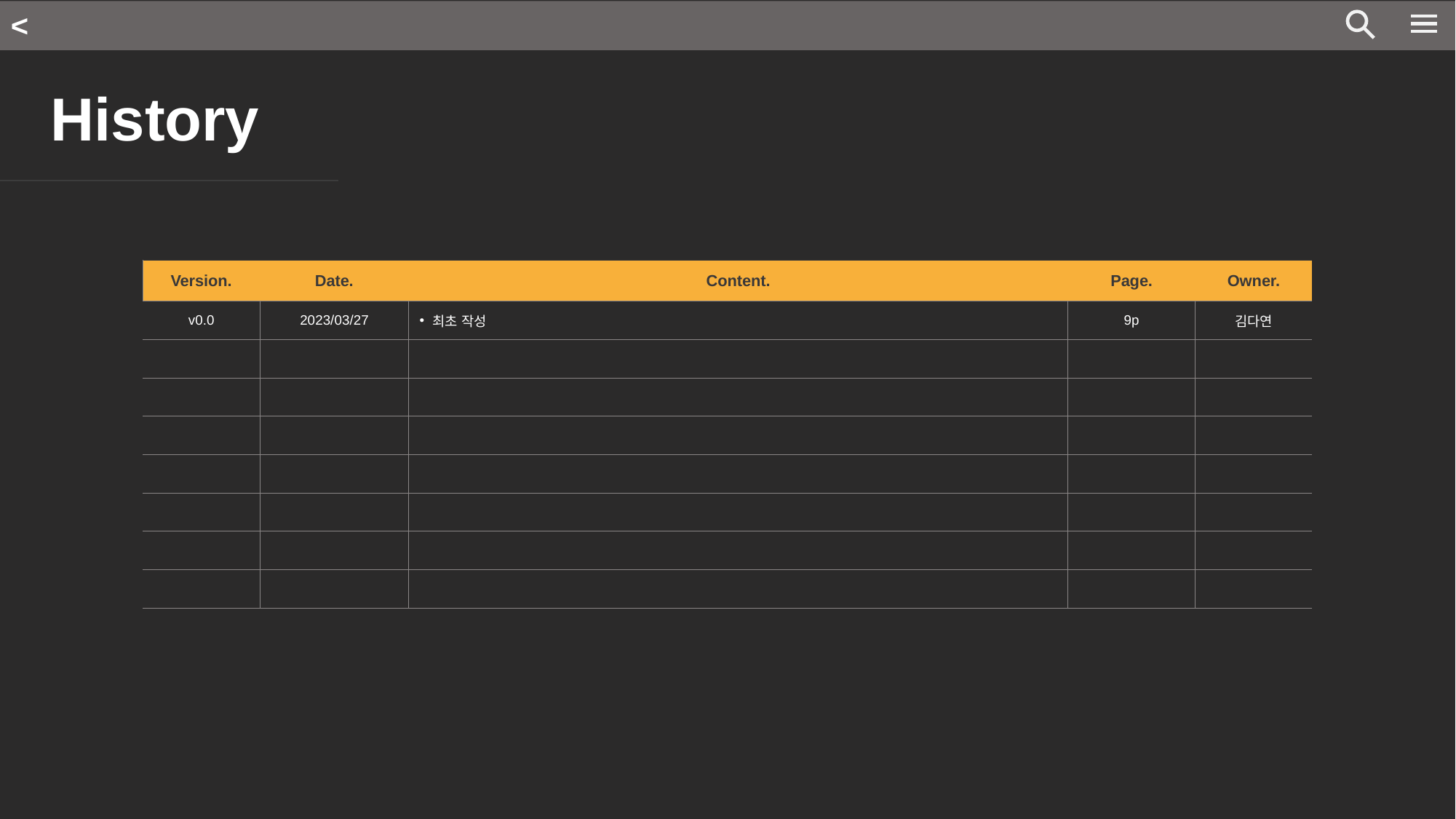

<

History
| Version. | Date. | Content. | Page. | Owner. |
| --- | --- | --- | --- | --- |
| v0.0 | 2023/03/27 | 최초 작성 | 9p | 김다연 |
|  |  |  |  |  |
|  |  |  |  |  |
|  |  |  |  |  |
|  |  |  |  |  |
|  |  |  |  |  |
|  |  |  |  |  |
|  |  |  |  |  |